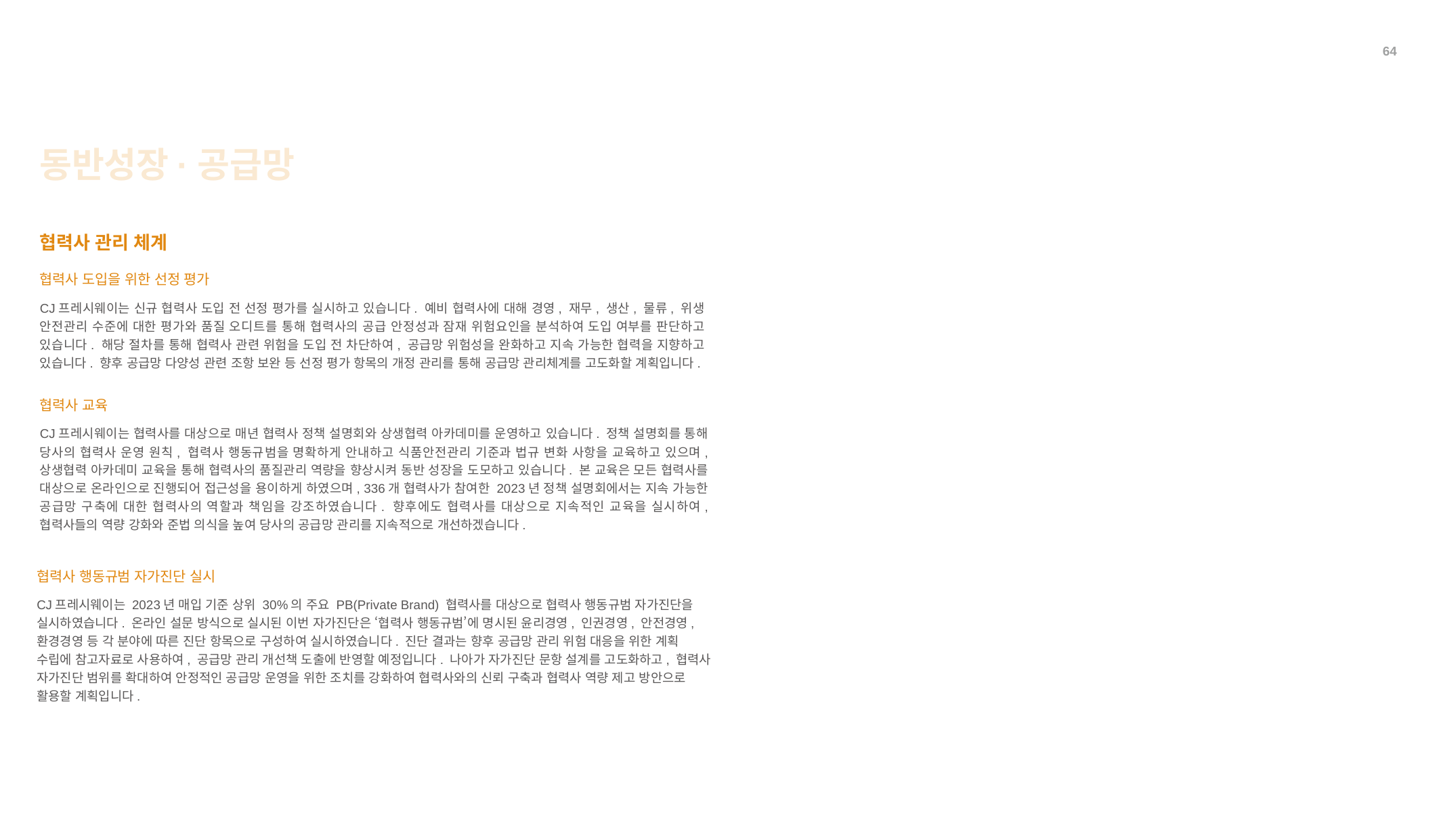

64
동반성장·공급망
협력사 관리 체계
협력사 도입을 위한 선정 평가
CJ프레시웨이는 신규 협력사 도입 전 선정 평가를 실시하고 있습니다. 예비 협력사에 대해 경영, 재무, 생산, 물류, 위생 안전관리 수준에 대한 평가와 품질 오디트를 통해 협력사의 공급 안정성과 잠재 위험요인을 분석하여 도입 여부를 판단하고 있습니다. 해당 절차를 통해 협력사 관련 위험을 도입 전 차단하여, 공급망 위험성을 완화하고 지속 가능한 협력을 지향하고 있습니다. 향후 공급망 다양성 관련 조항 보완 등 선정 평가 항목의 개정 관리를 통해 공급망 관리체계를 고도화할 계획입니다.
협력사 교육
CJ프레시웨이는 협력사를 대상으로 매년 협력사 정책 설명회와 상생협력 아카데미를 운영하고 있습니다. 정책 설명회를 통해 당사의 협력사 운영 원칙, 협력사 행동규범을 명확하게 안내하고 식품안전관리 기준과 법규 변화 사항을 교육하고 있으며, 상생협력 아카데미 교육을 통해 협력사의 품질관리 역량을 향상시켜 동반 성장을 도모하고 있습니다. 본 교육은 모든 협력사를 대상으로 온라인으로 진행되어 접근성을 용이하게 하였으며, 336개 협력사가 참여한 2023년 정책 설명회에서는 지속 가능한 공급망 구축에 대한 협력사의 역할과 책임을 강조하였습니다. 향후에도 협력사를 대상으로 지속적인 교육을 실시하여, 협력사들의 역량 강화와 준법 의식을 높여 당사의 공급망 관리를 지속적으로 개선하겠습니다.
협력사 행동규범 자가진단 실시
CJ프레시웨이는 2023년 매입 기준 상위 30%의 주요 PB(Private Brand) 협력사를 대상으로 협력사 행동규범 자가진단을 실시하였습니다. 온라인 설문 방식으로 실시된 이번 자가진단은 ‘협력사 행동규범’에 명시된 윤리경영, 인권경영, 안전경영, 환경경영 등 각 분야에 따른 진단 항목으로 구성하여 실시하였습니다. 진단 결과는 향후 공급망 관리 위험 대응을 위한 계획 수립에 참고자료로 사용하여, 공급망 관리 개선책 도출에 반영할 예정입니다. 나아가 자가진단 문항 설계를 고도화하고, 협력사 자가진단 범위를 확대하여 안정적인 공급망 운영을 위한 조치를 강화하여 협력사와의 신뢰 구축과 협력사 역량 제고 방안으로 활용할 계획입니다.